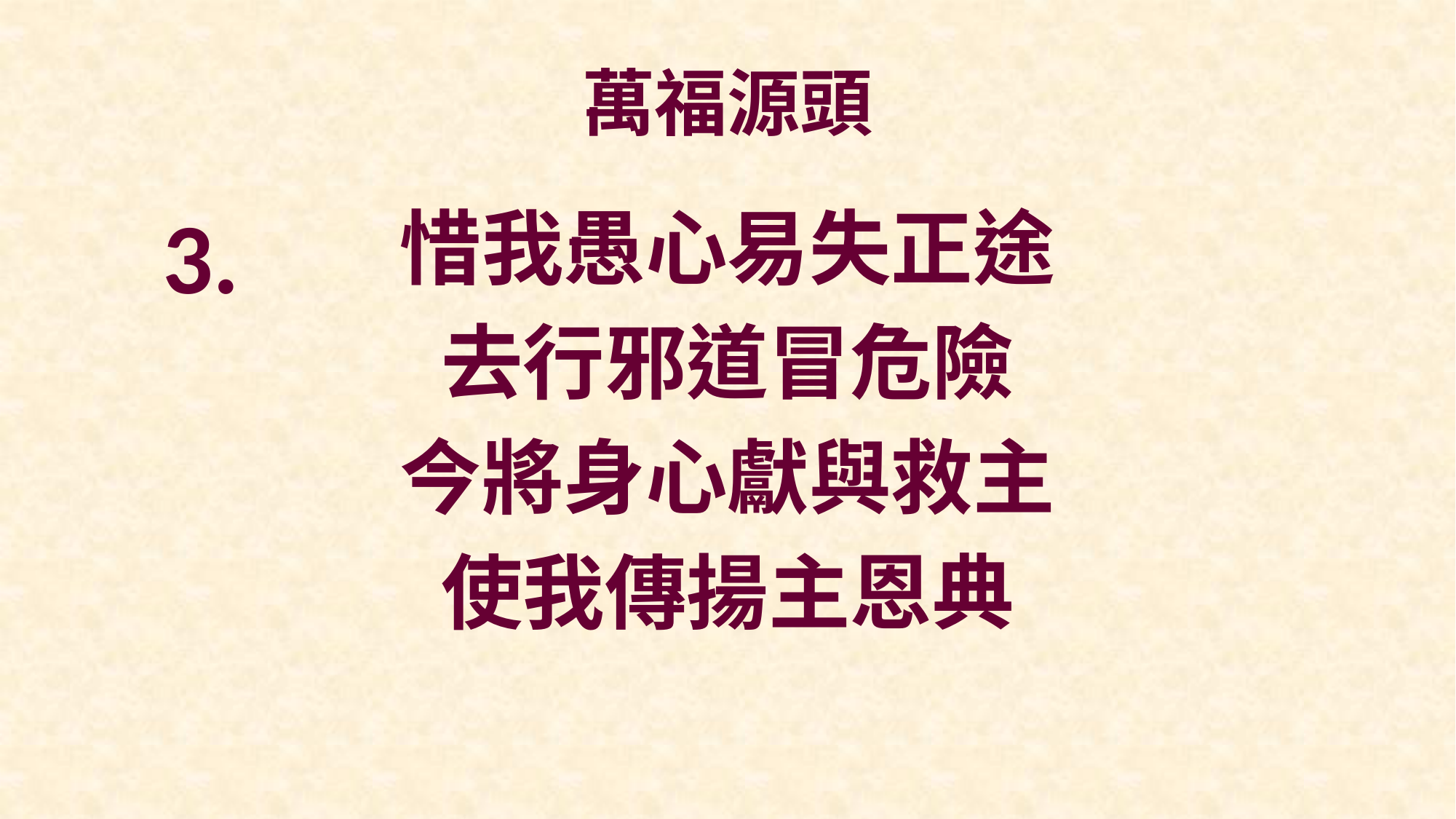

# 萬福源頭
3.
惜我愚心易失正途
去行邪道冒危險
今將身心獻與救主
使我傳揚主恩典